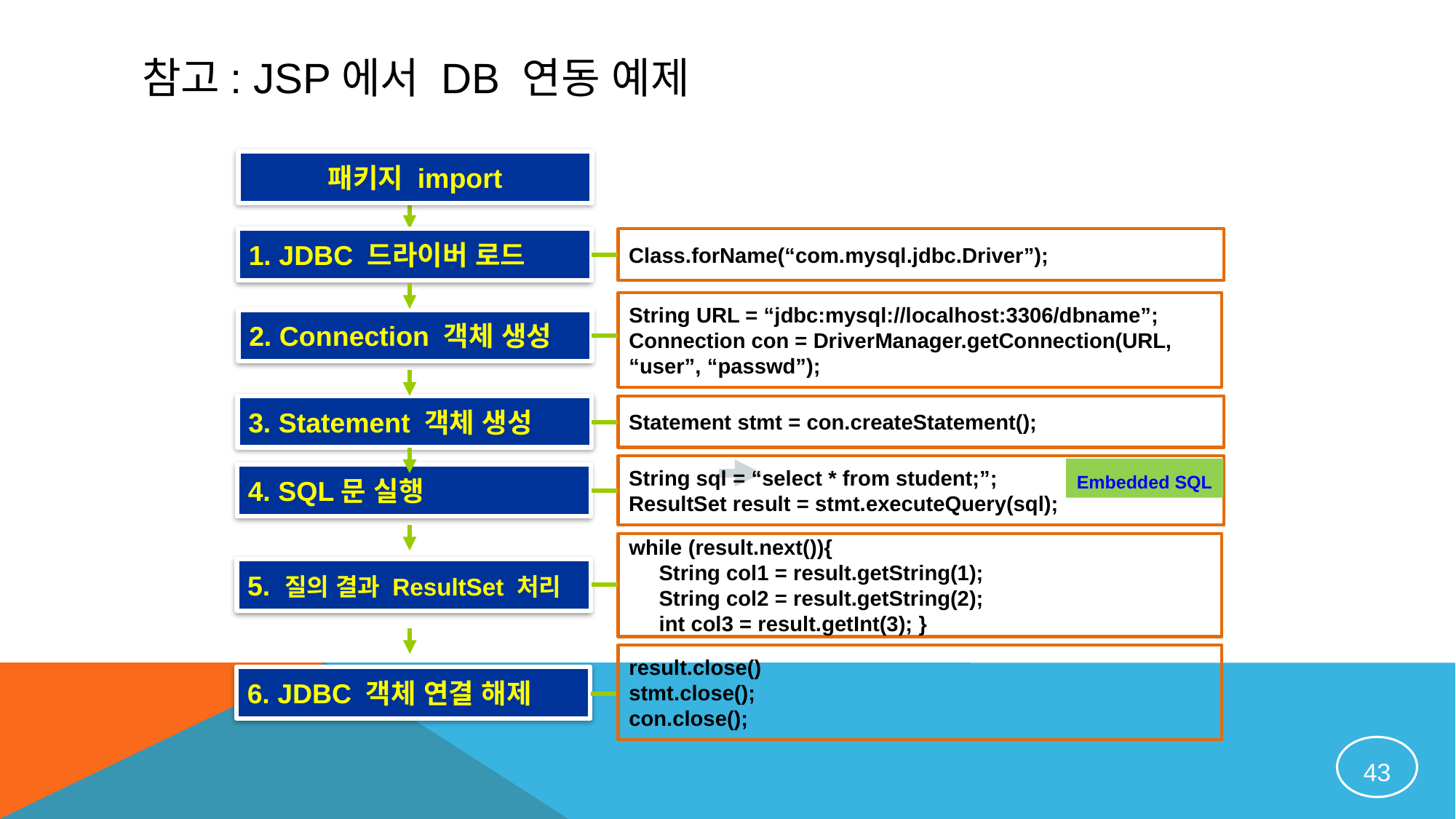

# 참고: JSP에서 DB 연동 예제
패키지 import
1. JDBC 드라이버 로드
Class.forName(“com.mysql.jdbc.Driver”);
String URL = “jdbc:mysql://localhost:3306/dbname”;
Connection con = DriverManager.getConnection(URL, “user”, “passwd”);
2. Connection 객체 생성
3. Statement 객체 생성
Statement stmt = con.createStatement();
String sql = “select * from student;”;
ResultSet result = stmt.executeQuery(sql);
Embedded SQL
4. SQL문 실행

while (result.next()){
     String col1 = result.getString(1);
     String col2 = result.getString(2);
     int col3 = result.getInt(3); }
5. 질의 결과 ResultSet 처리
result.close()
stmt.close();
con.close();
6. JDBC 객체 연결 해제
43